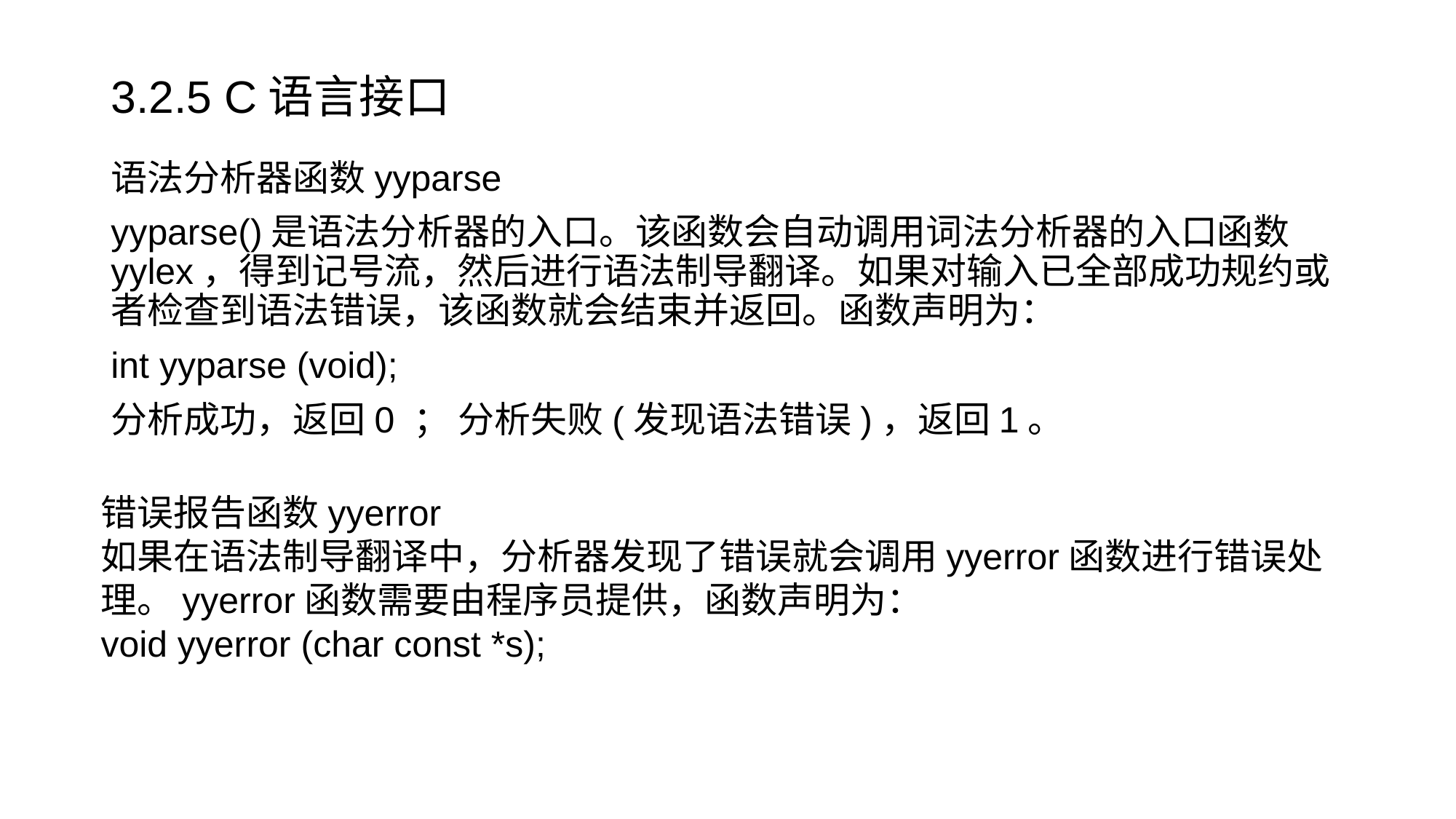

# 3.2.5 C语言接口
语法分析器函数yyparse
yyparse()是语法分析器的入口。该函数会自动调用词法分析器的入口函数yylex，得到记号流，然后进行语法制导翻译。如果对输入已全部成功规约或者检查到语法错误，该函数就会结束并返回。函数声明为：
int yyparse (void);
分析成功，返回0 ； 分析失败(发现语法错误)，返回1。
错误报告函数yyerror
如果在语法制导翻译中，分析器发现了错误就会调用yyerror函数进行错误处理。yyerror函数需要由程序员提供，函数声明为：
void yyerror (char const *s);